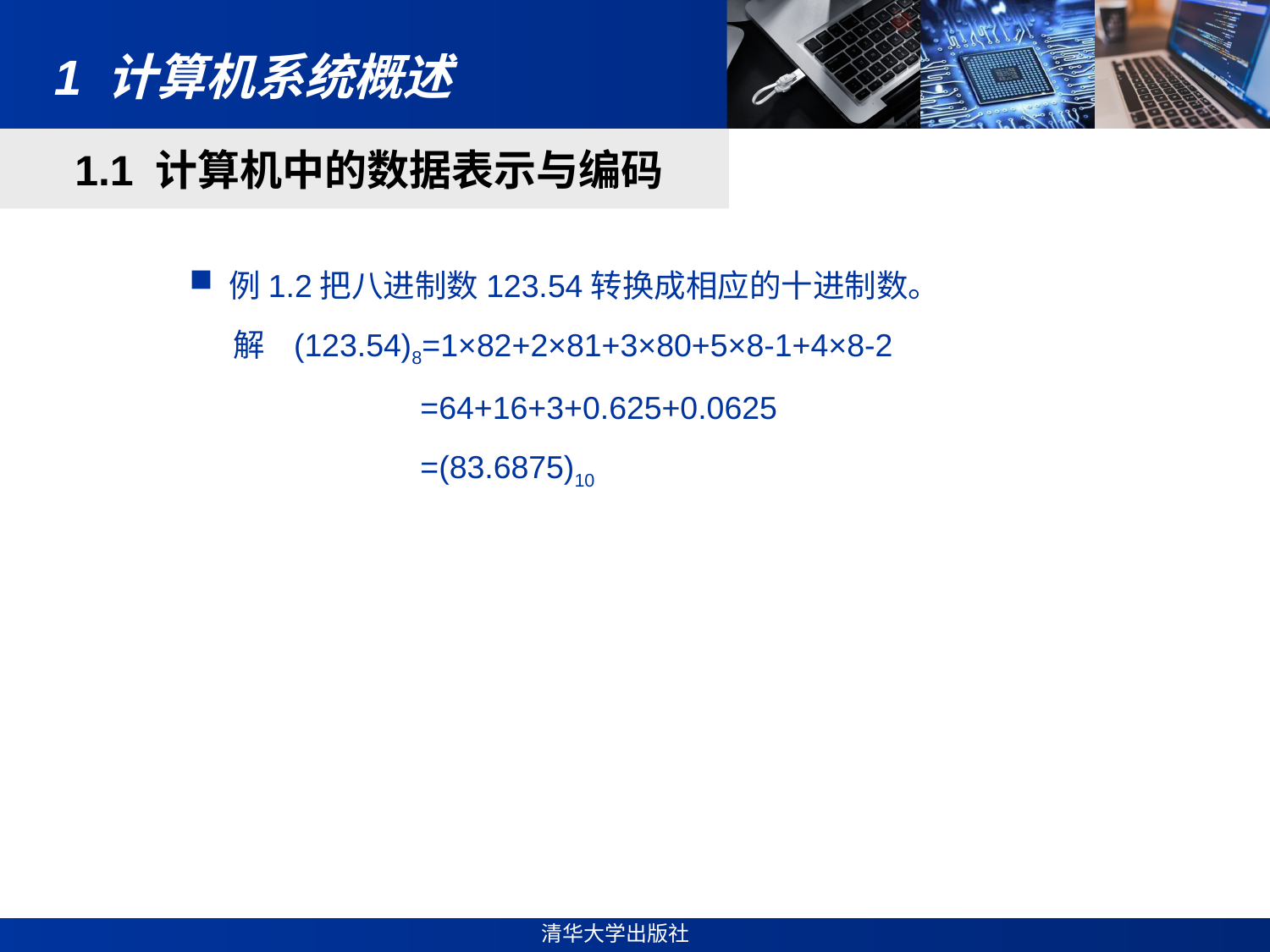

# 1 计算机系统概述
1.1 计算机中的数据表示与编码
例1.2把八进制数123.54转换成相应的十进制数。
     解   (123.54)8=1×82+2×81+3×80+5×8-1+4×8-2
                          =64+16+3+0.625+0.0625
                          =(83.6875)10